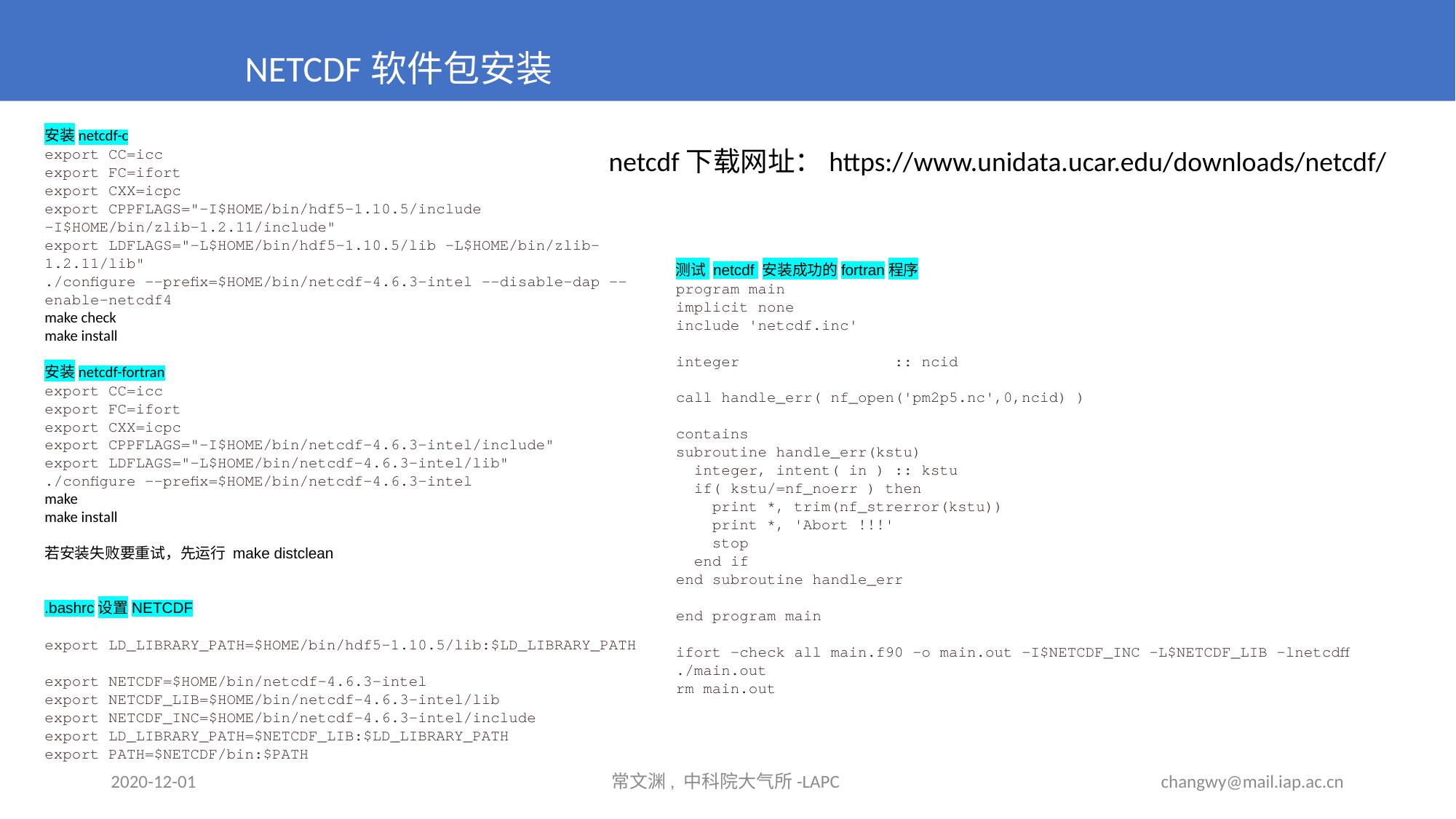

NETCDF软件包安装
安装netcdf-c
export CC=icc
export FC=ifort
export CXX=icpc
export CPPFLAGS="-I$HOME/bin/hdf5-1.10.5/include -I$HOME/bin/zlib-1.2.11/include"
export LDFLAGS="-L$HOME/bin/hdf5-1.10.5/lib -L$HOME/bin/zlib-1.2.11/lib"
./configure --prefix=$HOME/bin/netcdf-4.6.3-intel --disable-dap --enable-netcdf4
make check
make install

安装netcdf-fortran
export CC=icc
export FC=ifort
export CXX=icpc
export CPPFLAGS="-I$HOME/bin/netcdf-4.6.3-intel/include"
export LDFLAGS="-L$HOME/bin/netcdf-4.6.3-intel/lib"
./configure --prefix=$HOME/bin/netcdf-4.6.3-intel
make
make install

若安装失败要重试，先运行 make distclean

.bashrc设置NETCDF

export LD_LIBRARY_PATH=$HOME/bin/hdf5-1.10.5/lib:$LD_LIBRARY_PATH

export NETCDF=$HOME/bin/netcdf-4.6.3-intel
export NETCDF_LIB=$HOME/bin/netcdf-4.6.3-intel/lib
export NETCDF_INC=$HOME/bin/netcdf-4.6.3-intel/include
export LD_LIBRARY_PATH=$NETCDF_LIB:$LD_LIBRARY_PATH
export PATH=$NETCDF/bin:$PATH
netcdf下载网址：https://www.unidata.ucar.edu/downloads/netcdf/
测试 netcdf 安装成功的fortran程序
program main
implicit none
include 'netcdf.inc'

integer                 :: ncid

call handle_err( nf_open('pm2p5.nc',0,ncid) )

contains
subroutine handle_err(kstu)
  integer, intent( in ) :: kstu
  if( kstu/=nf_noerr ) then
    print *, trim(nf_strerror(kstu))
    print *, 'Abort !!!'
    stop
  end if
end subroutine handle_err

end program main

ifort -check all main.f90 -o main.out -I$NETCDF_INC -L$NETCDF_LIB -lnetcdff
./main.out
rm main.out
2020-12-01
常文渊, 中科院大气所-LAPC
changwy@mail.iap.ac.cn